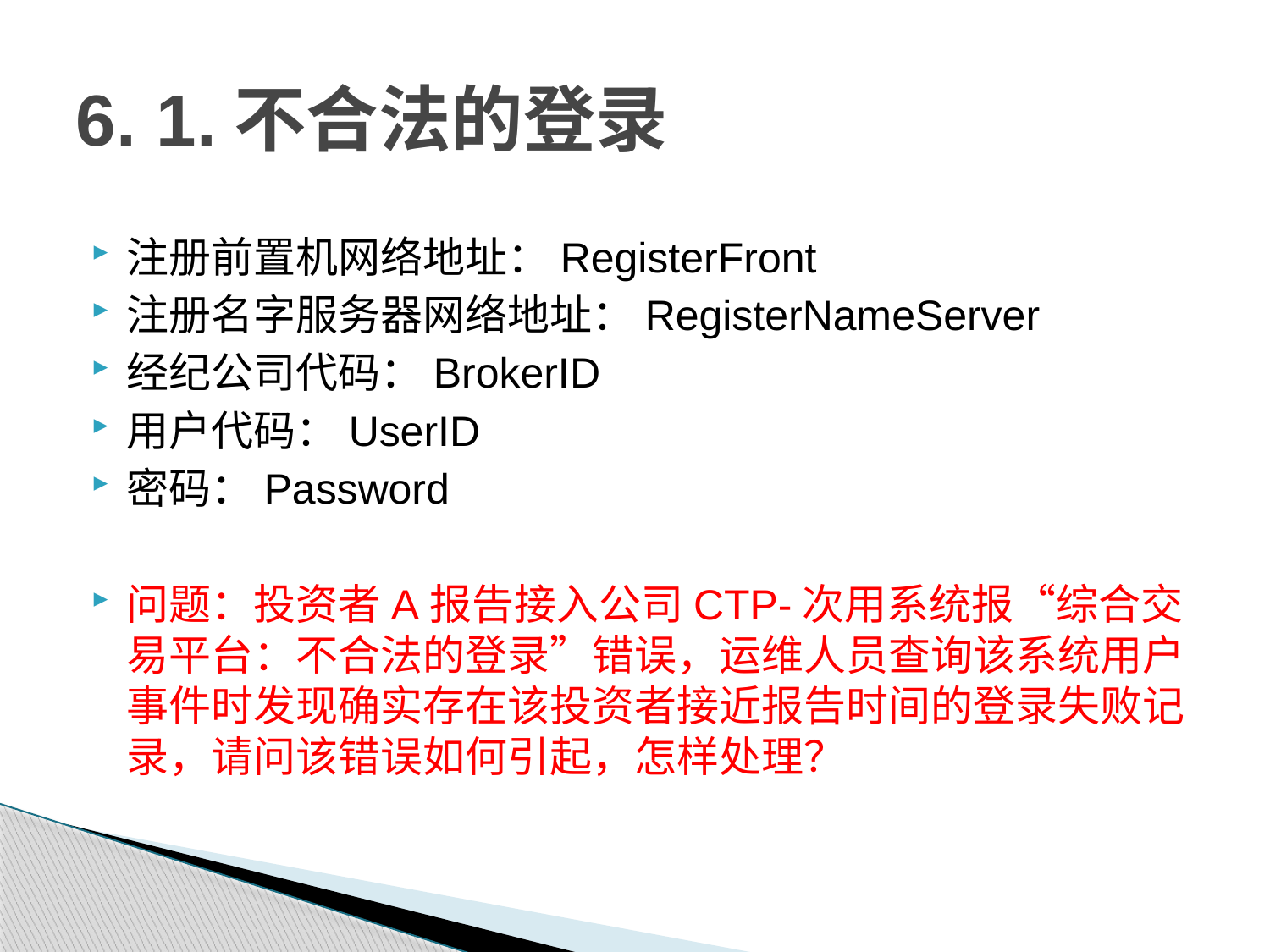

# 6. 1.不合法的登录

注册前置机网络地址：RegisterFront
注册名字服务器网络地址：RegisterNameServer
经纪公司代码：BrokerID
用户代码：UserID
密码：Password

问题：投资者A报告接入公司CTP-次用系统报“综合交易平台：不合法的登录”错误，运维人员查询该系统用户事件时发现确实存在该投资者接近报告时间的登录失败记录，请问该错误如何引起，怎样处理？